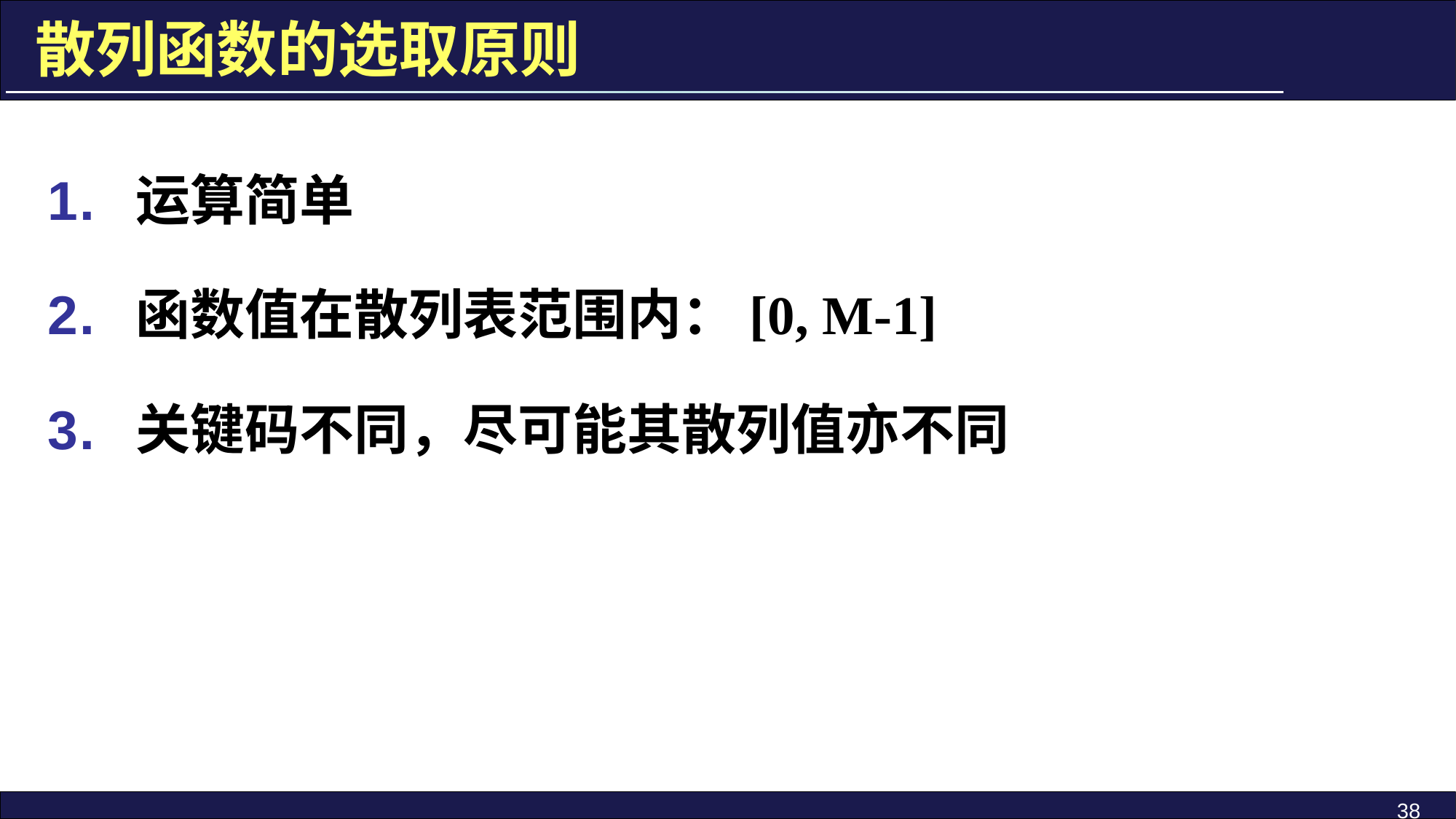

散列函数的选取原则
运算简单
函数值在散列表范围内：[0, M-1]
关键码不同，尽可能其散列值亦不同
38